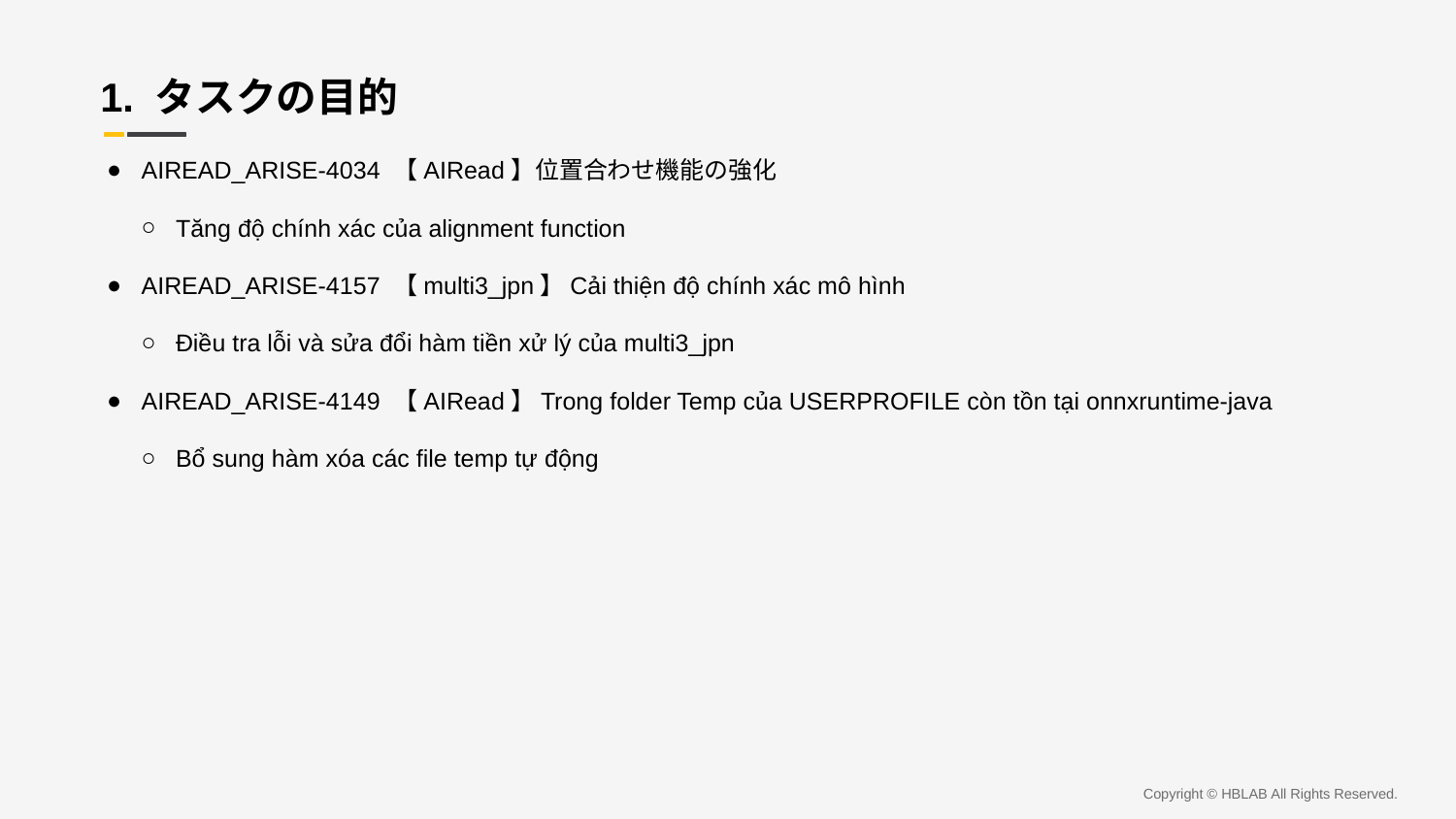

1. タスクの目的
AIREAD_ARISE-4034 【AIRead】位置合わせ機能の強化
Tăng độ chính xác của alignment function
AIREAD_ARISE-4157 【multi3_jpn】Cải thiện độ chính xác mô hình
Điều tra lỗi và sửa đổi hàm tiền xử lý của multi3_jpn
AIREAD_ARISE-4149 【AIRead】Trong folder Temp của USERPROFILE còn tồn tại onnxruntime-java
Bổ sung hàm xóa các file temp tự động